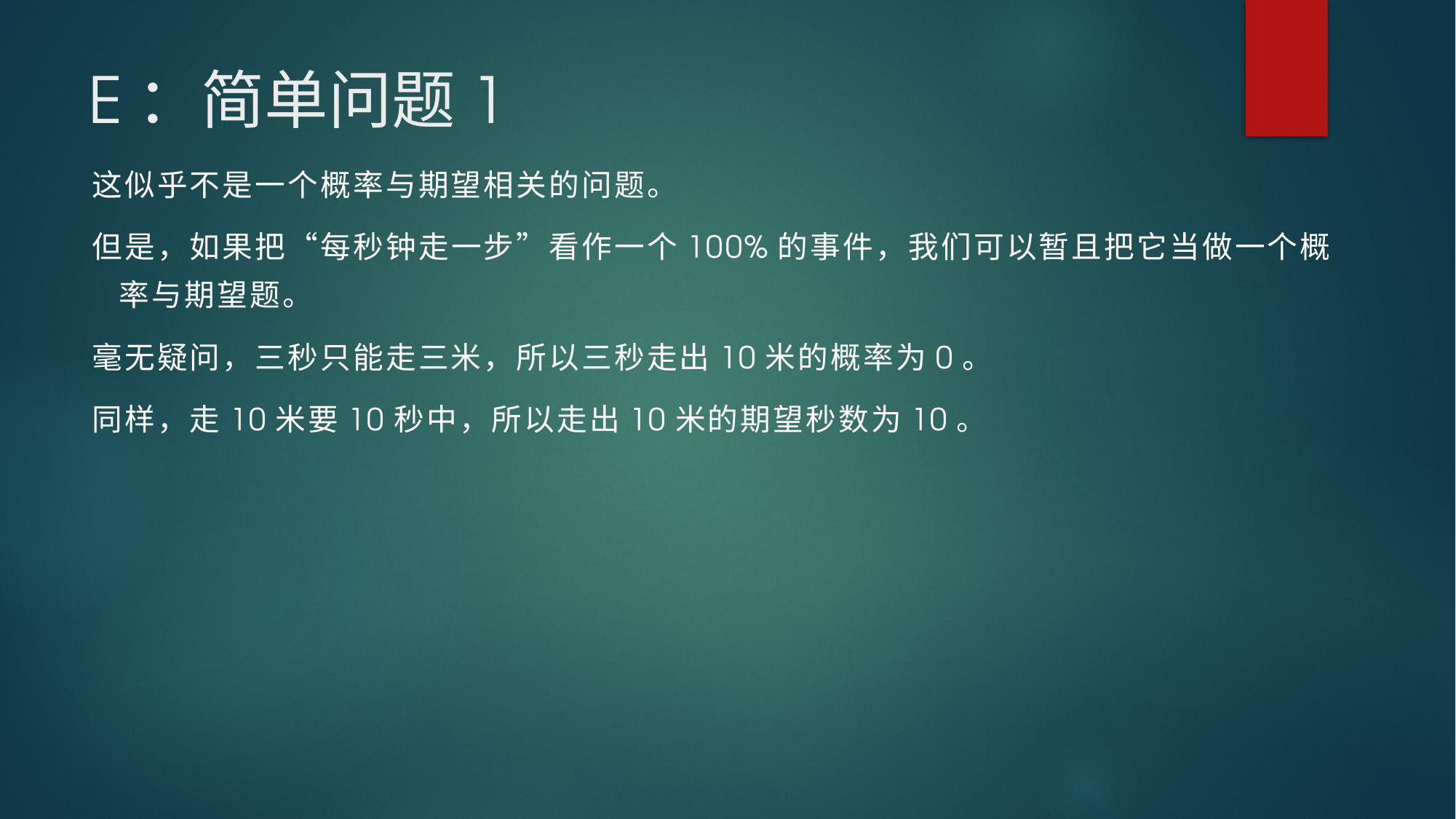

# E：简单问题1
这似乎不是一个概率与期望相关的问题。
但是，如果把“每秒钟走一步”看作一个100%的事件，我们可以暂且把它当做一个概率与期望题。
毫无疑问，三秒只能走三米，所以三秒走出10米的概率为0。
同样，走10米要10秒中，所以走出10米的期望秒数为10。